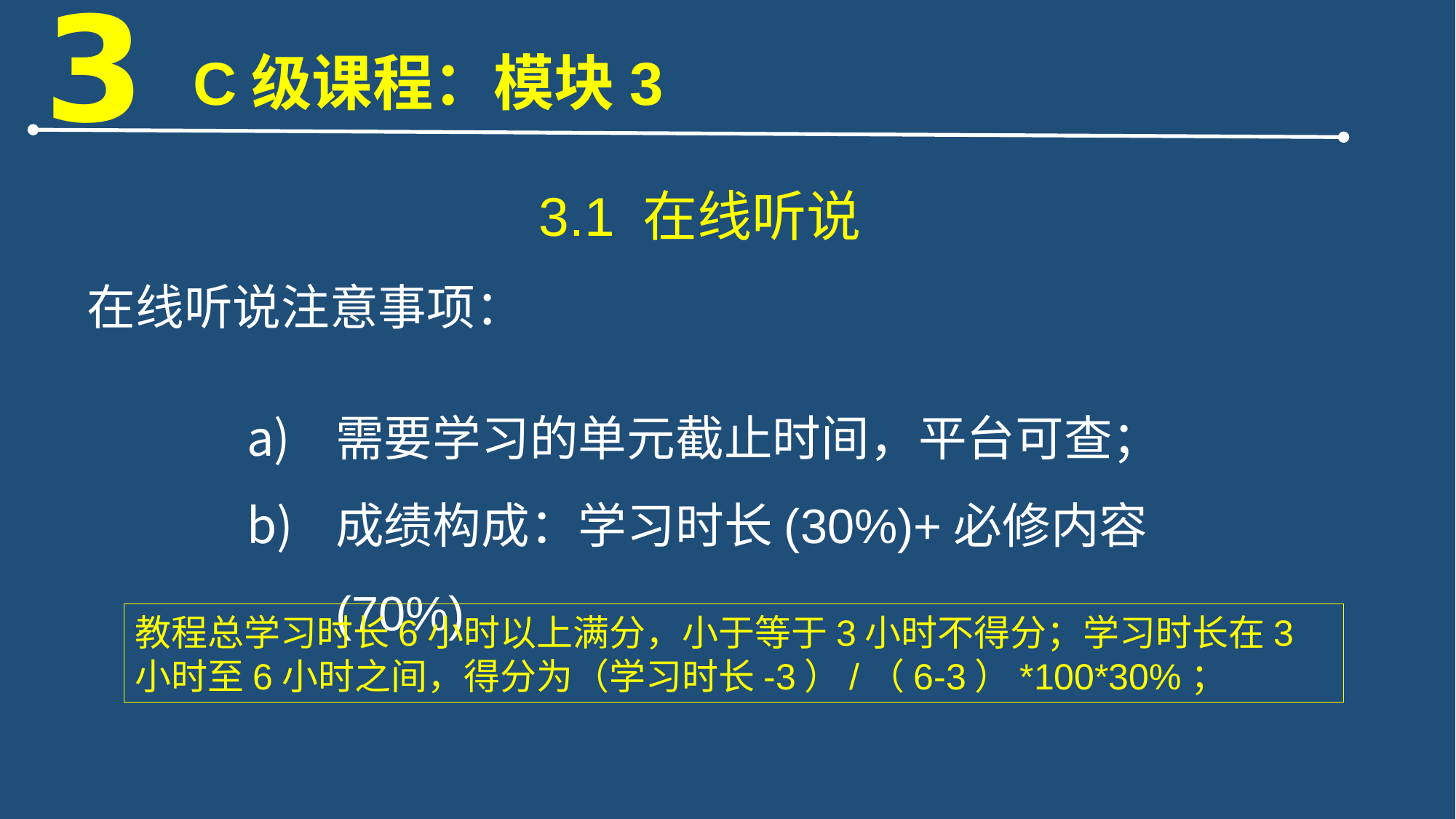

3
C级课程：模块3
3.1 在线听说
在线听说注意事项：
需要学习的单元截止时间，平台可查；
成绩构成：学习时长(30%)+必修内容(70%)
教程总学习时⻓6⼩时以上满分，⼩于等于3⼩时不得分；学习时⻓在3⼩时⾄6⼩时之间，得分为（学习时⻓-3）/（6-3）*100*30%；